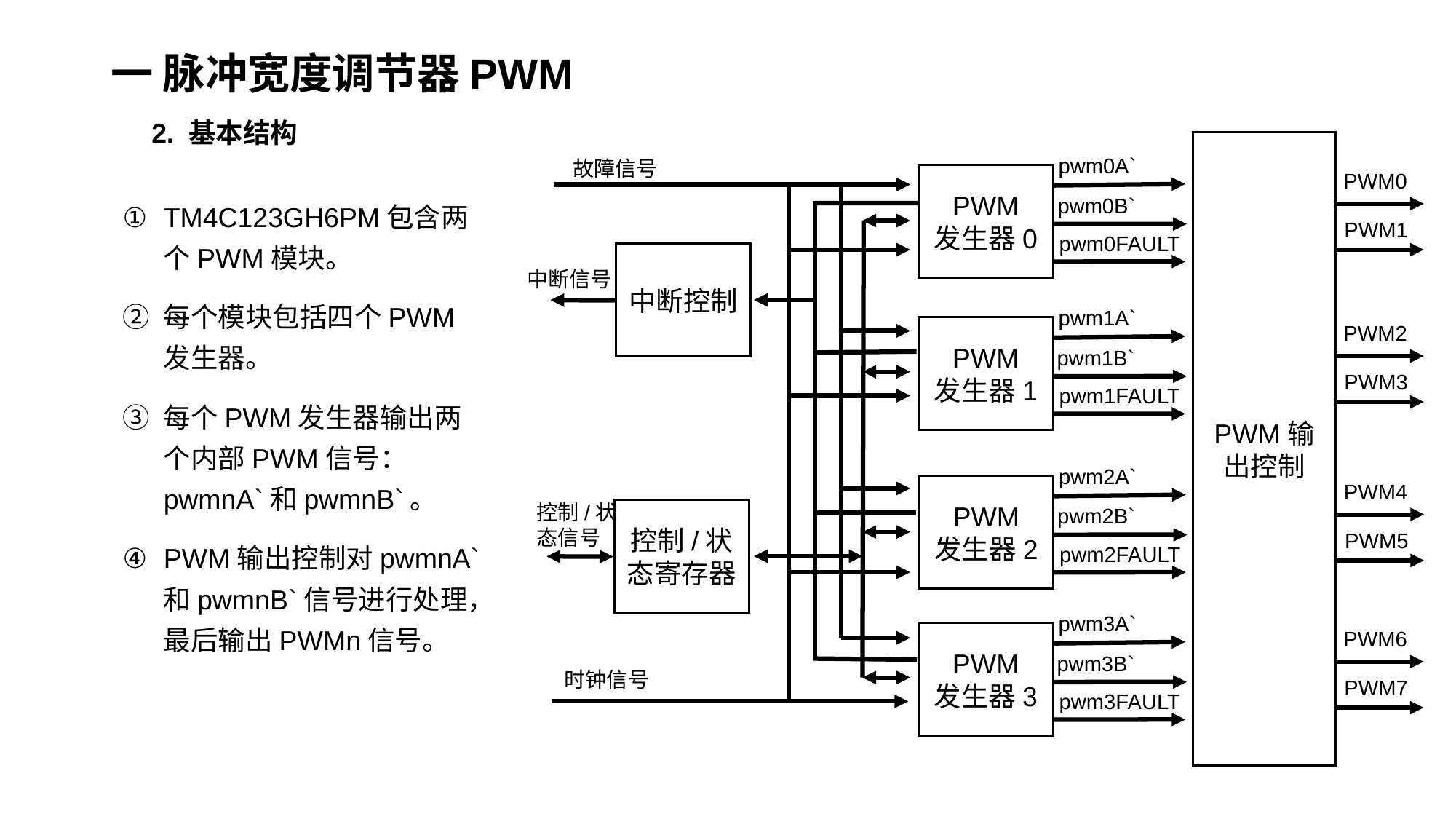

# 一 脉冲宽度调节器PWM
2. 基本结构
PWM输出控制
pwm0A`
PWM0
PWM
发生器0
pwm0B`
PWM1
pwm0FAULT
pwm1A`
PWM2
PWM
发生器1
pwm1B`
PWM3
pwm1FAULT
pwm2A`
PWM4
PWM
发生器2
pwm2B`
PWM5
pwm2FAULT
pwm3A`
PWM6
PWM
发生器3
pwm3B`
PWM7
pwm3FAULT
故障信号
中断控制
中断信号
控制/状态信号
控制/状态寄存器
时钟信号
TM4C123GH6PM包含两个PWM模块。
每个模块包括四个PWM发生器。
每个PWM发生器输出两个内部PWM信号：pwmnA`和pwmnB`。
PWM输出控制对pwmnA`和pwmnB`信号进行处理，最后输出PWMn信号。